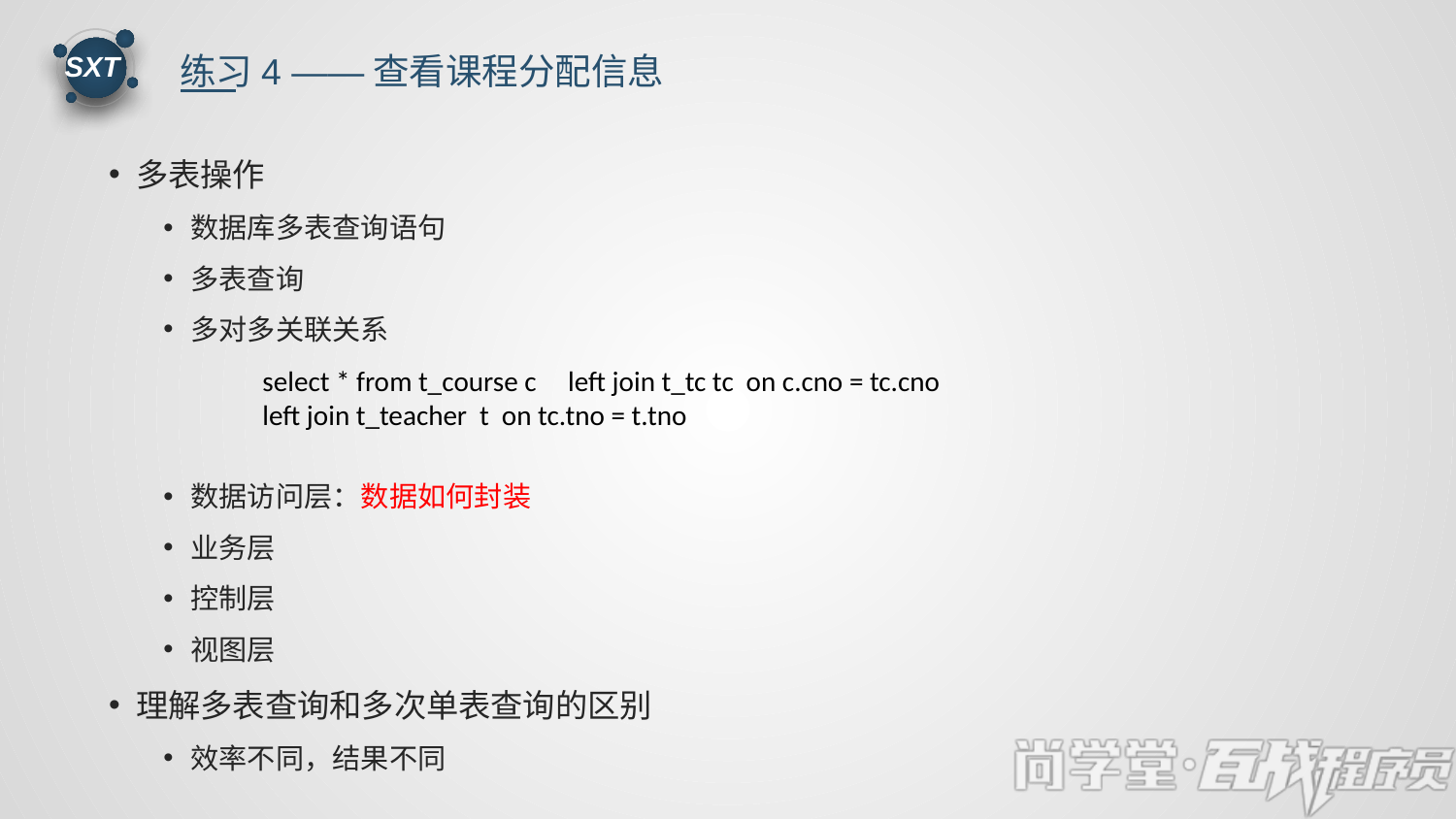

练习4 ——查看课程分配信息
SXT
多表操作
数据库多表查询语句
多表查询
多对多关联关系

数据访问层：数据如何封装
业务层
控制层
视图层
理解多表查询和多次单表查询的区别
效率不同，结果不同
select * from t_course c     left join t_tc tc  on c.cno = tc.cno
left join t_teacher  t  on tc.tno = t.tno